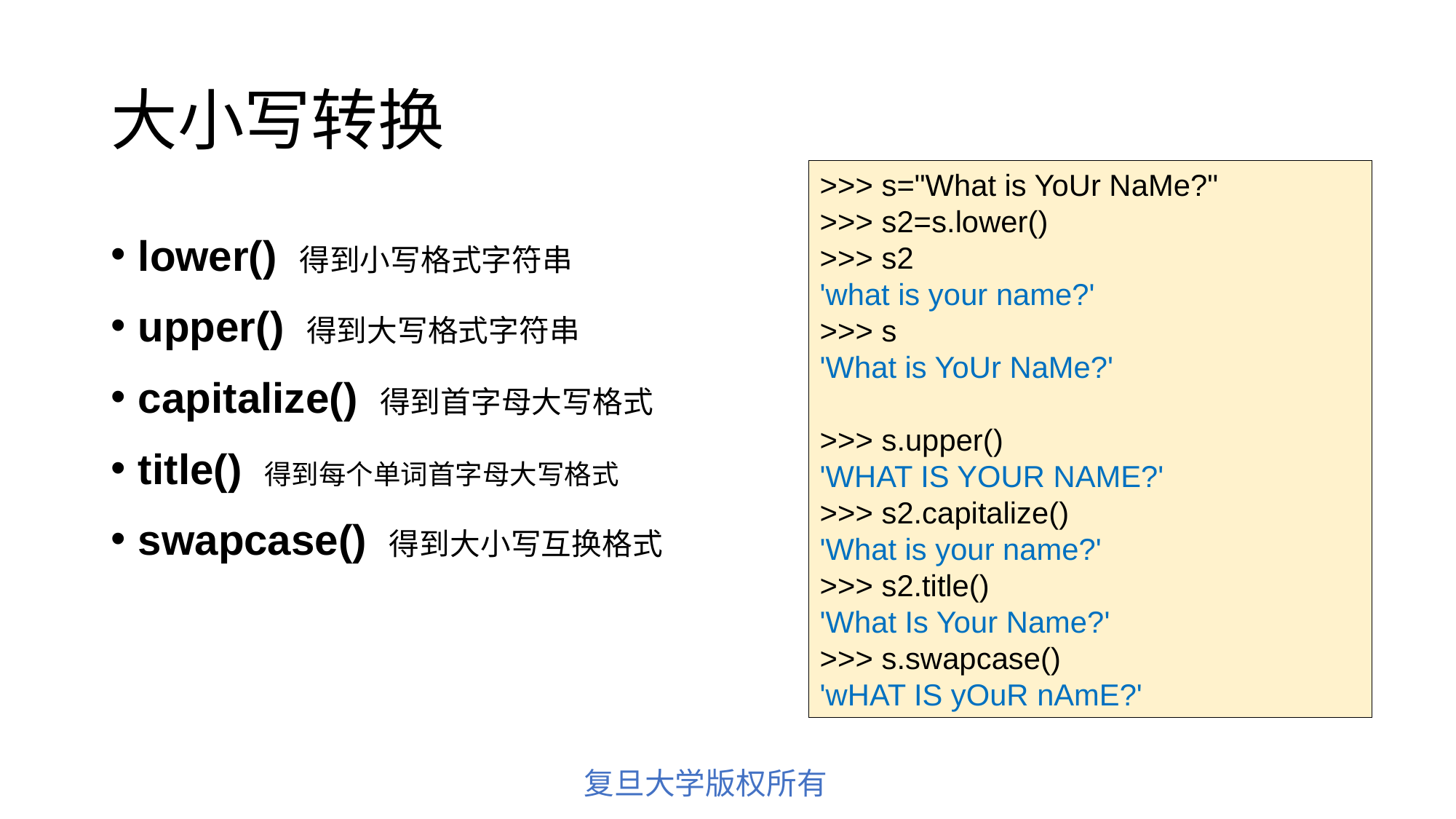

# 大小写转换
>>> s="What is YoUr NaMe?"
>>> s2=s.lower()
>>> s2
'what is your name?'
>>> s
'What is YoUr NaMe?'

>>> s.upper()
'WHAT IS YOUR NAME?'
>>> s2.capitalize()
'What is your name?'
>>> s2.title()
'What Is Your Name?'
>>> s.swapcase()
'wHAT IS yOuR nAmE?'
lower() 得到小写格式字符串
upper() 得到大写格式字符串
capitalize() 得到首字母大写格式
title() 得到每个单词首字母大写格式
swapcase() 得到大小写互换格式

5